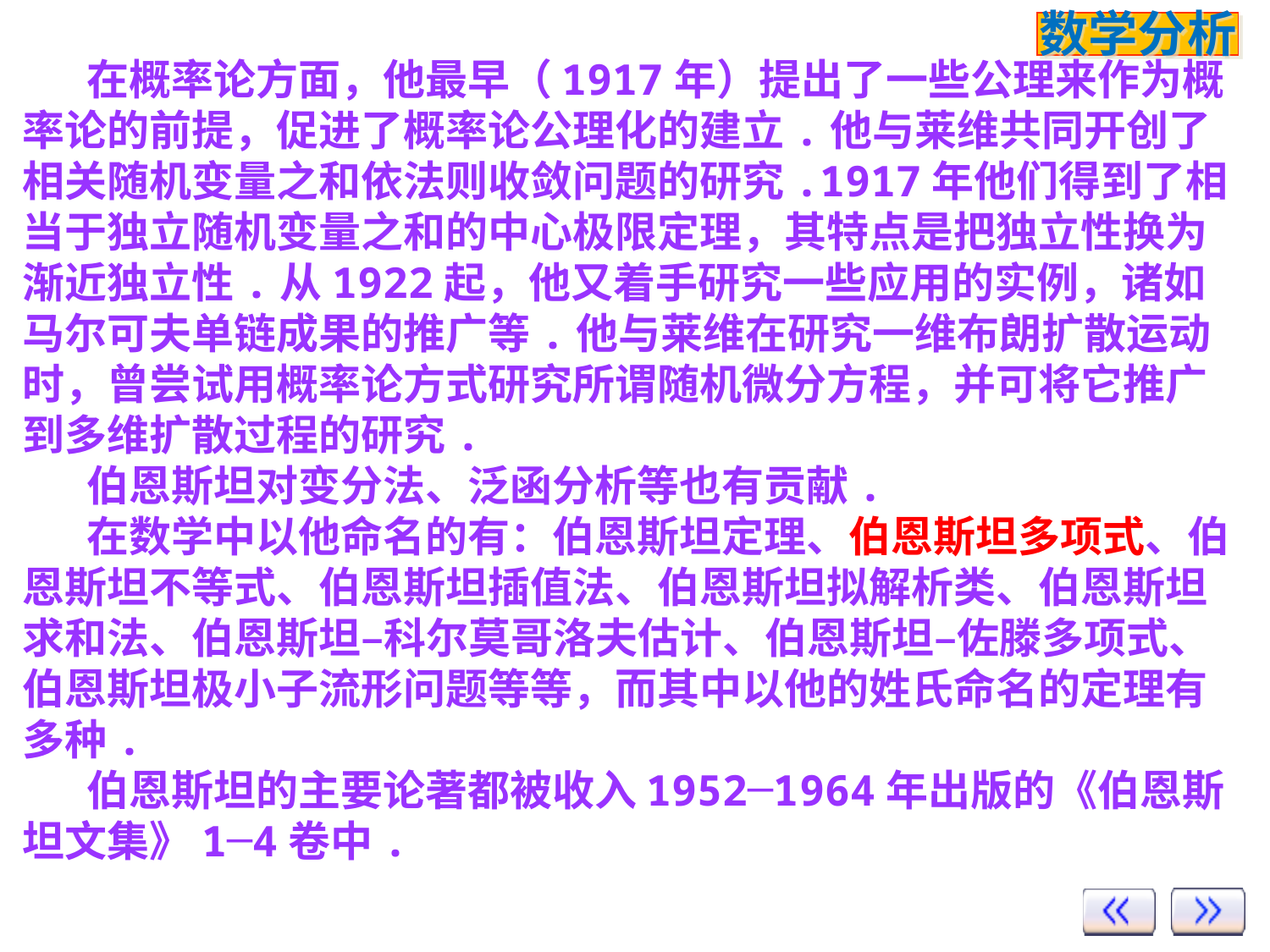

在概率论方面，他最早（1917年）提出了一些公理来作为概率论的前提，促进了概率论公理化的建立.他与莱维共同开创了相关随机变量之和依法则收敛问题的研究.1917年他们得到了相当于独立随机变量之和的中心极限定理，其特点是把独立性换为渐近独立性.从1922起，他又着手研究一些应用的实例，诸如马尔可夫单链成果的推广等.他与莱维在研究一维布朗扩散运动时，曾尝试用概率论方式研究所谓随机微分方程，并可将它推广到多维扩散过程的研究.
   伯恩斯坦对变分法、泛函分析等也有贡献.
   在数学中以他命名的有：伯恩斯坦定理、伯恩斯坦多项式、伯恩斯坦不等式、伯恩斯坦插值法、伯恩斯坦拟解析类、伯恩斯坦求和法、伯恩斯坦–科尔莫哥洛夫估计、伯恩斯坦–佐滕多项式、伯恩斯坦极小子流形问题等等，而其中以他的姓氏命名的定理有多种.
   伯恩斯坦的主要论著都被收入1952─1964年出版的《伯恩斯坦文集》1─4卷中.